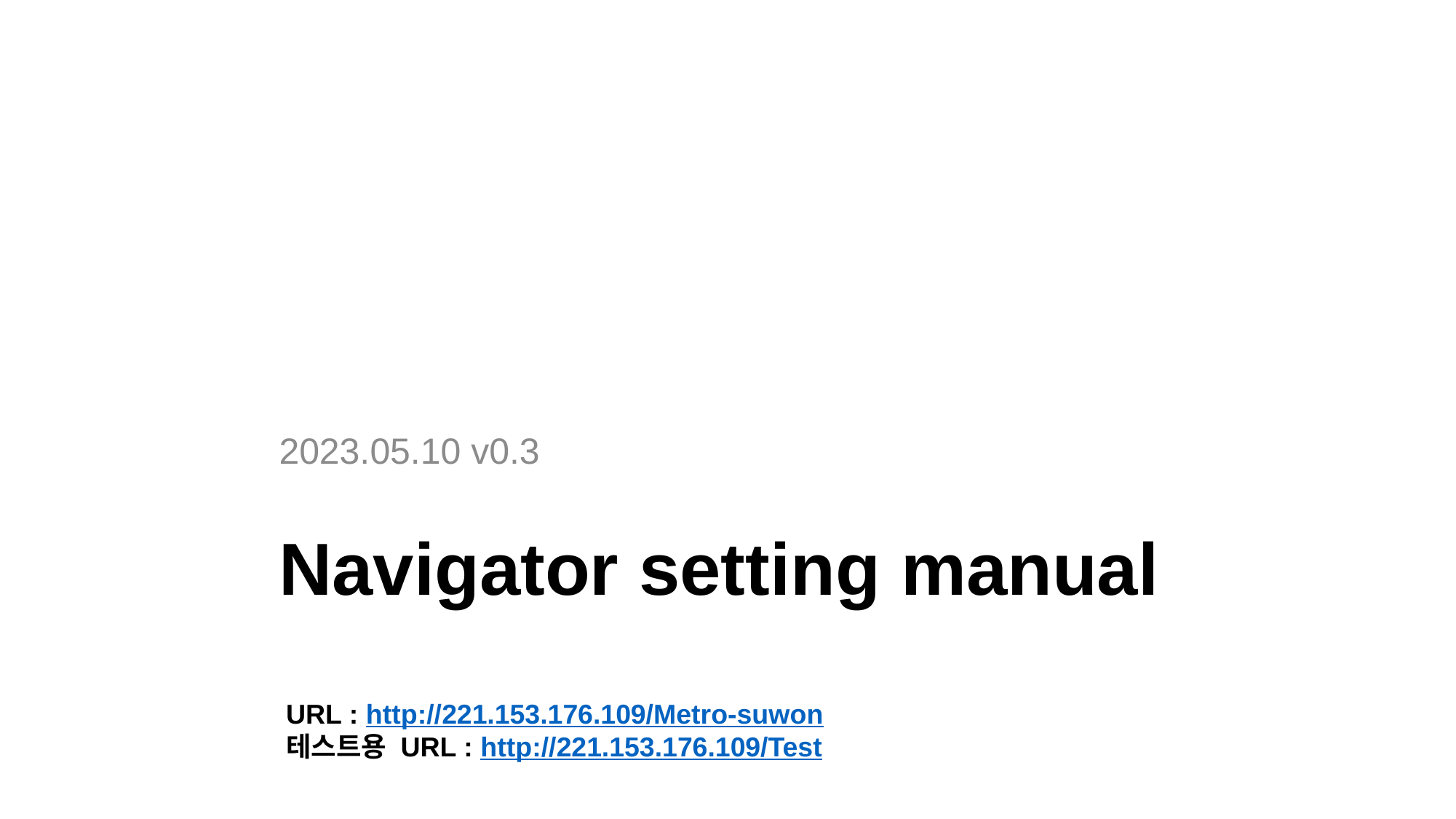

2023.05.10 v0.3

# Navigator setting manual
URL : http://221.153.176.109/Metro-suwon
테스트용 URL : http://221.153.176.109/Test